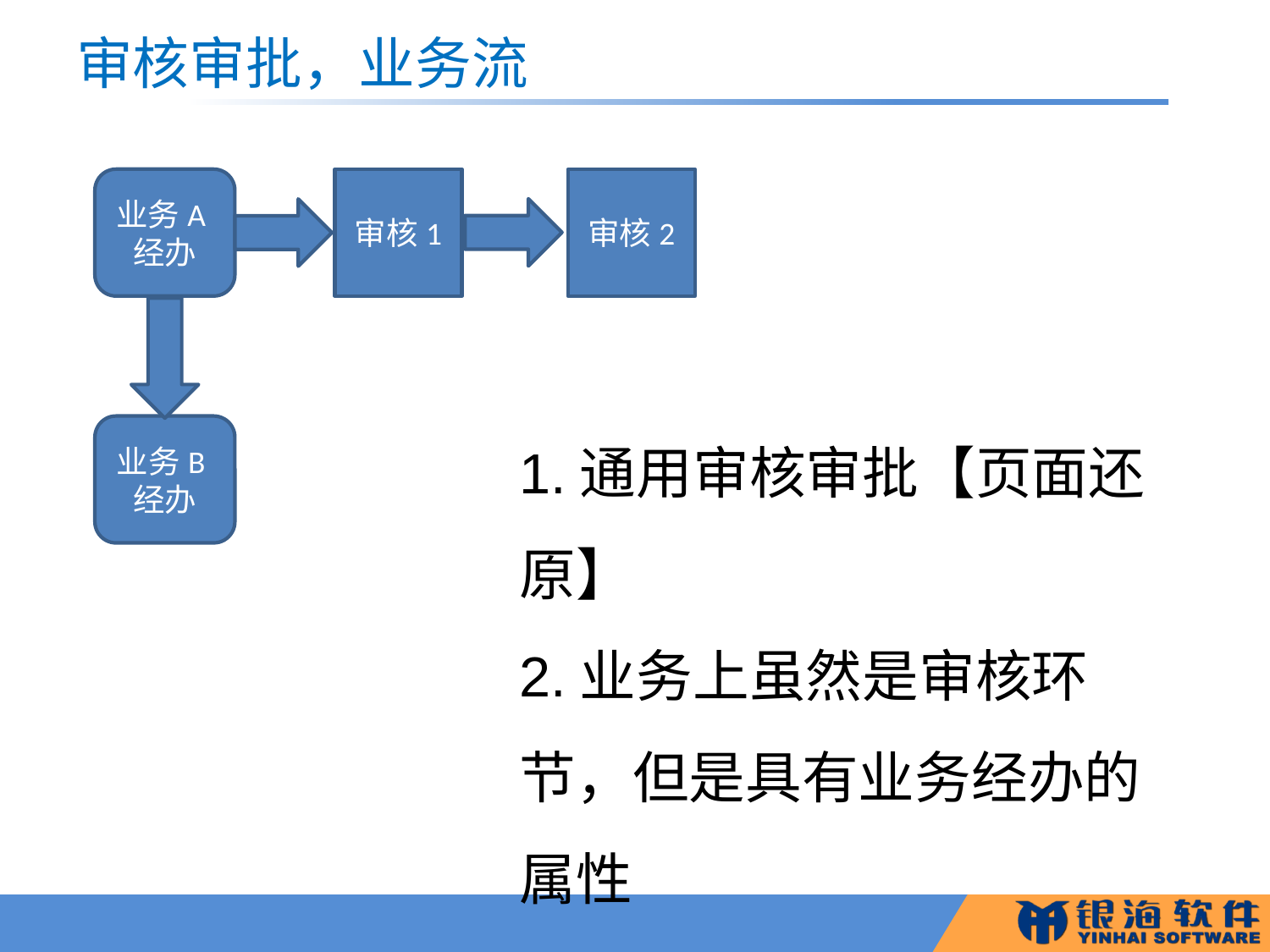

# 审核审批，业务流
业务A经办
审核1
审核2

1.通用审核审批【页面还原】
2.业务上虽然是审核环节，但是具有业务经办的属性

业务B经办